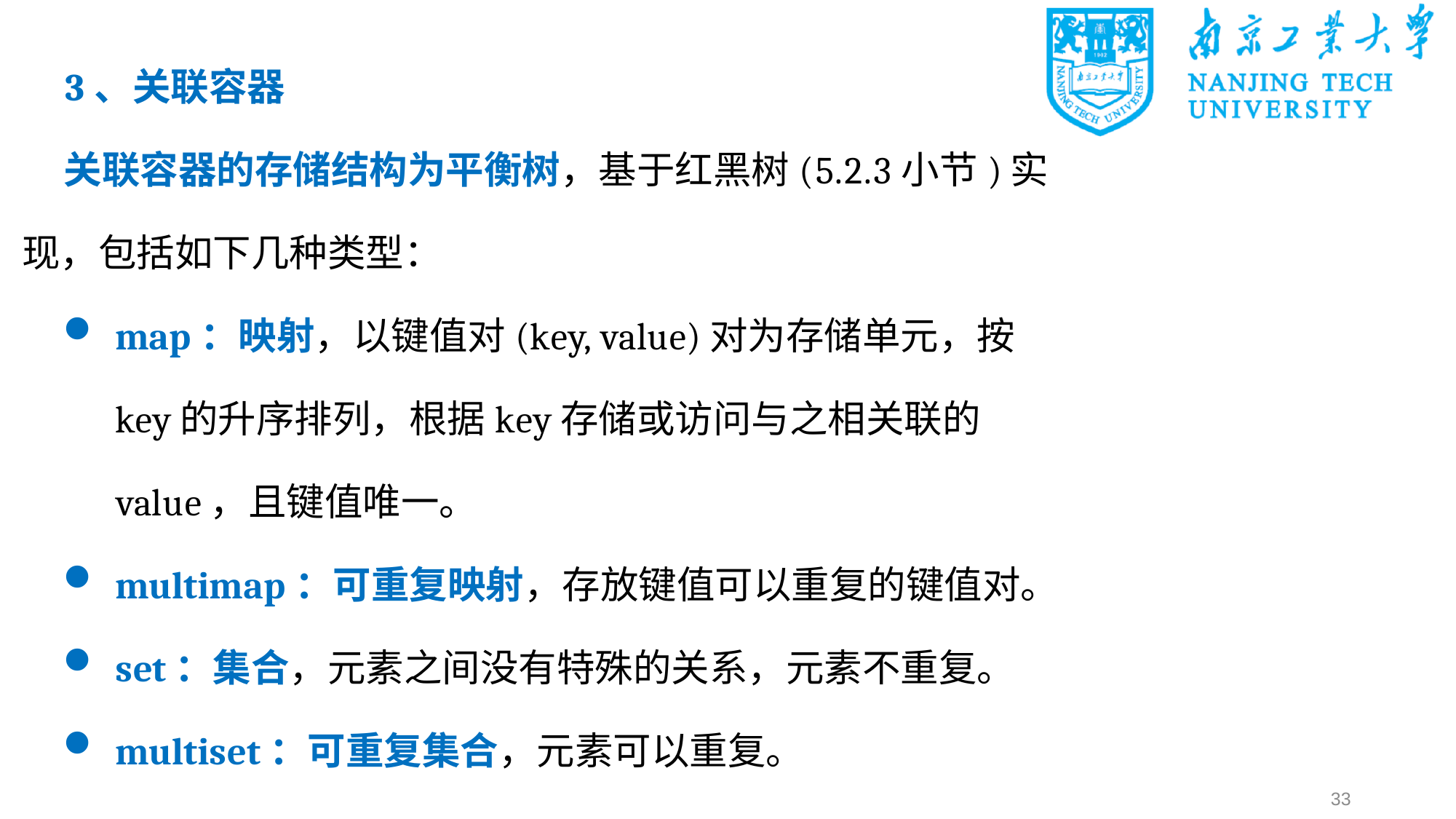

3、关联容器
关联容器的存储结构为平衡树，基于红黑树(5.2.3小节)实现，包括如下几种类型：
map：映射，以键值对(key, value)对为存储单元，按key的升序排列，根据key存储或访问与之相关联的value，且键值唯一。
multimap：可重复映射，存放键值可以重复的键值对。
set：集合，元素之间没有特殊的关系，元素不重复。
multiset：可重复集合，元素可以重复。
33